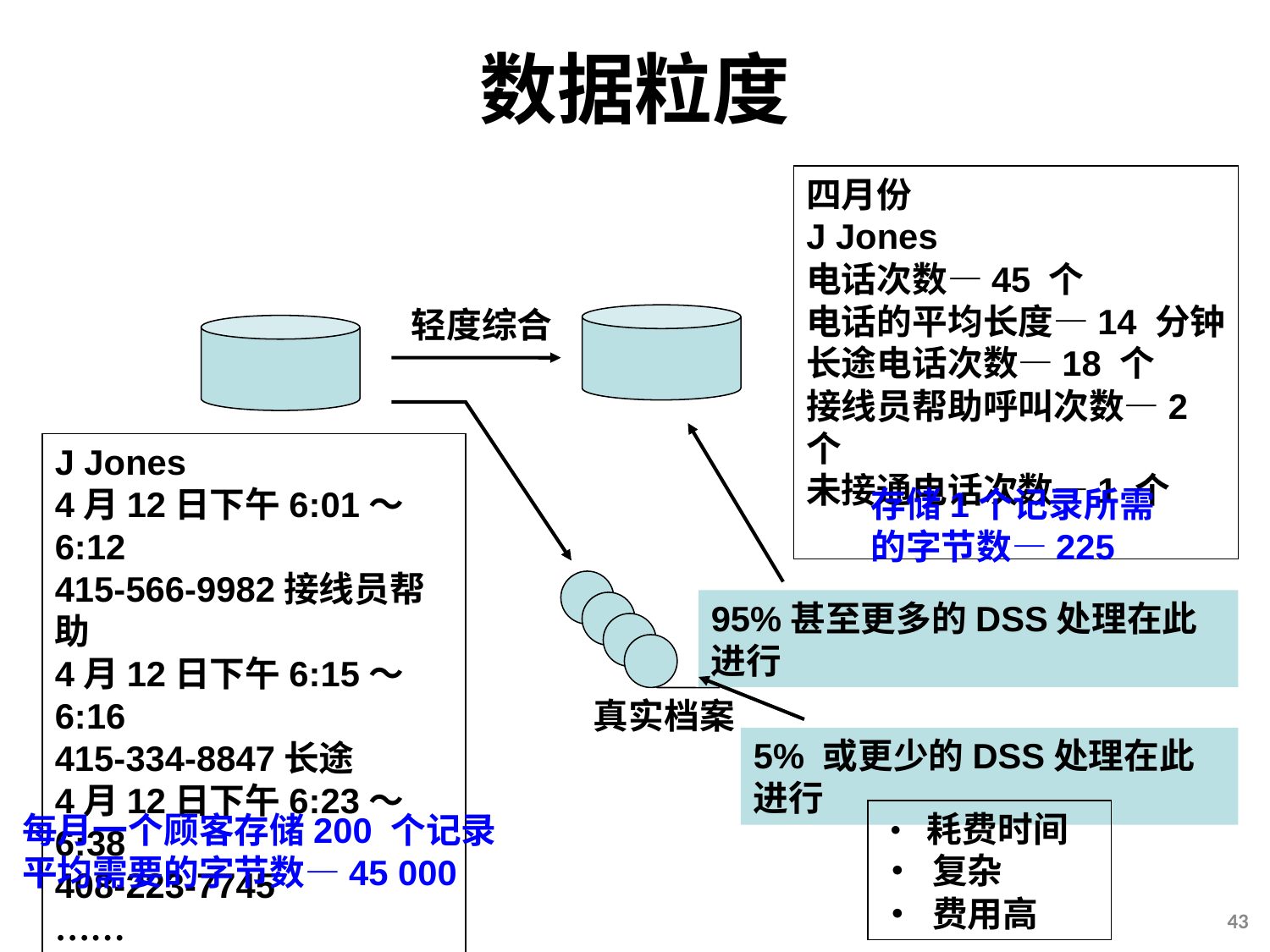

# 数据粒度
四月份
J Jones
电话次数—45 个
电话的平均长度—14 分钟
长途电话次数—18 个
接线员帮助呼叫次数—2 个
未接通电话次数—1 个
轻度综合

J Jones
4月12日下午6:01～6:12
415-566-9982接线员帮助
4月12日下午6:15～6:16
415-334-8847长途
4月12日下午6:23～6:38
408-223-7745
……
存储1个记录所需
的字节数—225

95%甚至更多的DSS处理在此进行

真实档案

5% 或更少的DSS处理在此进行
• 耗费时间
• 复杂
• 费用高
每月一个顾客存储200 个记录
平均需要的字节数—45 000
43